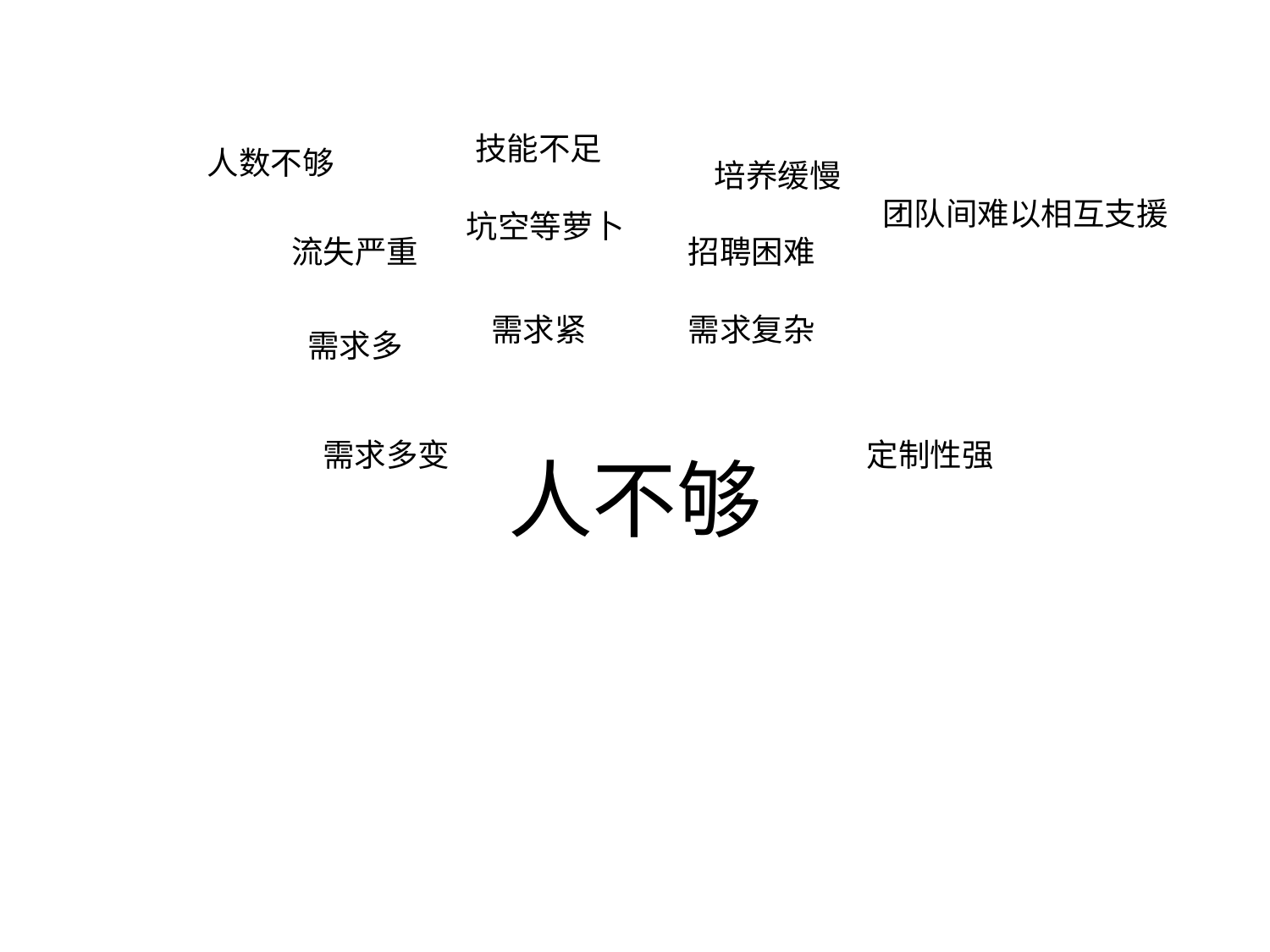

技能不足
人数不够
培养缓慢
团队间难以相互支援
坑空等萝卜
流失严重
招聘困难
需求紧
需求复杂
需求多
# 人不够
需求多变
定制性强